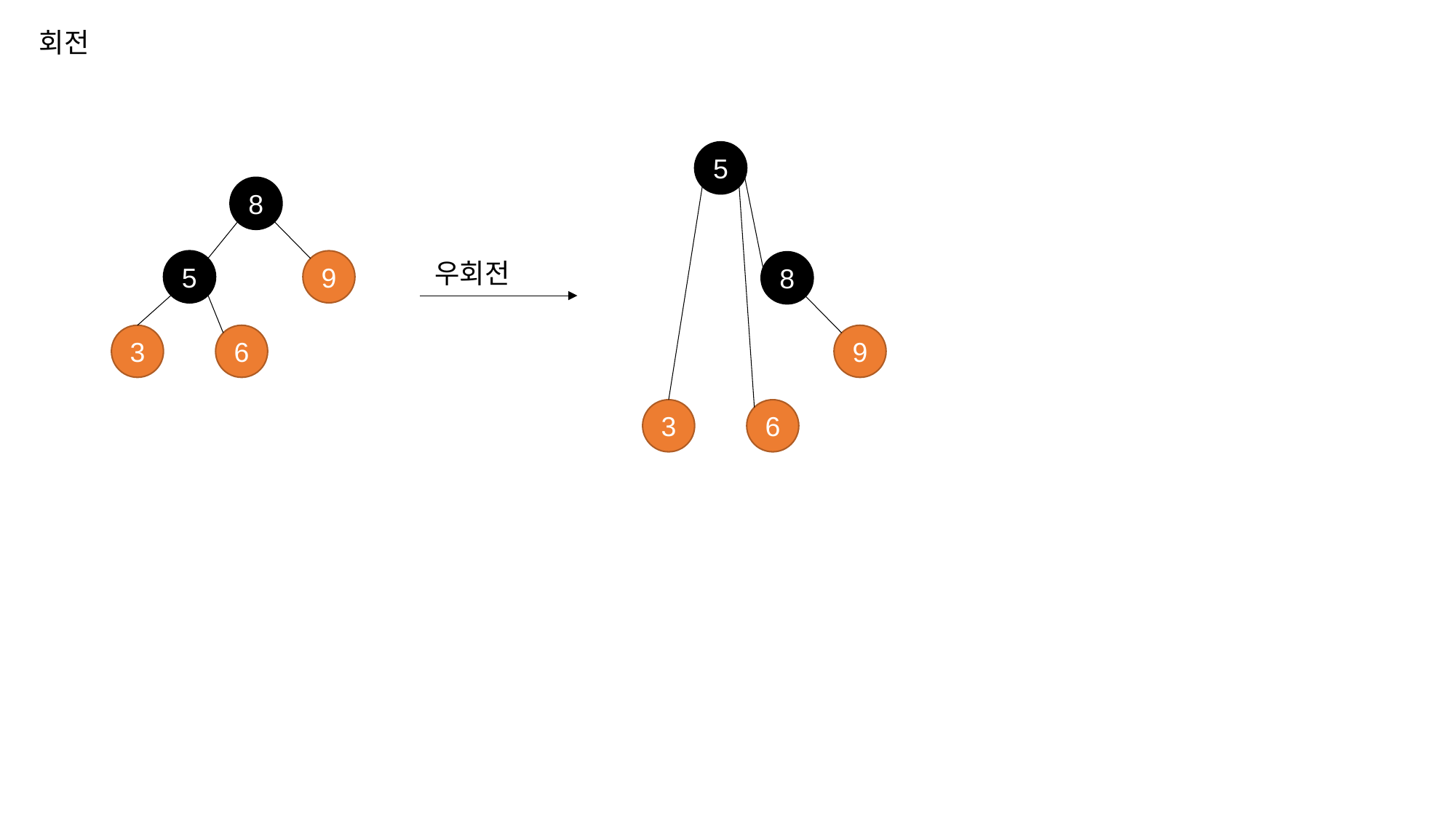

회전
5
8
5
9
우회전
8
3
6
9
3
6